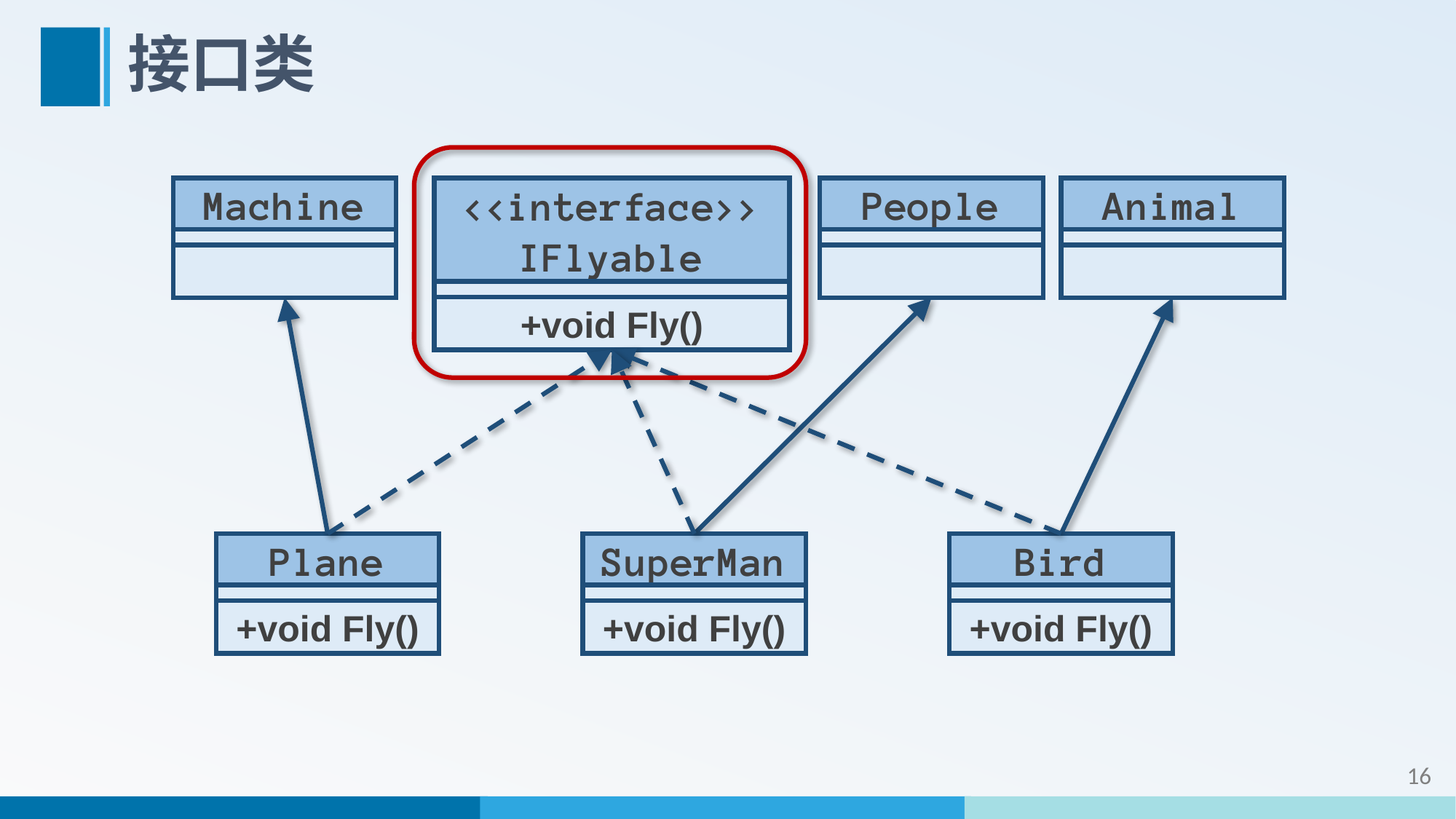

# 接口类

Machine

<<interface>>
IFlyable

+void Fly()
People

Animal

Plane

+void Fly()
SuperMan

+void Fly()
Bird

+void Fly()